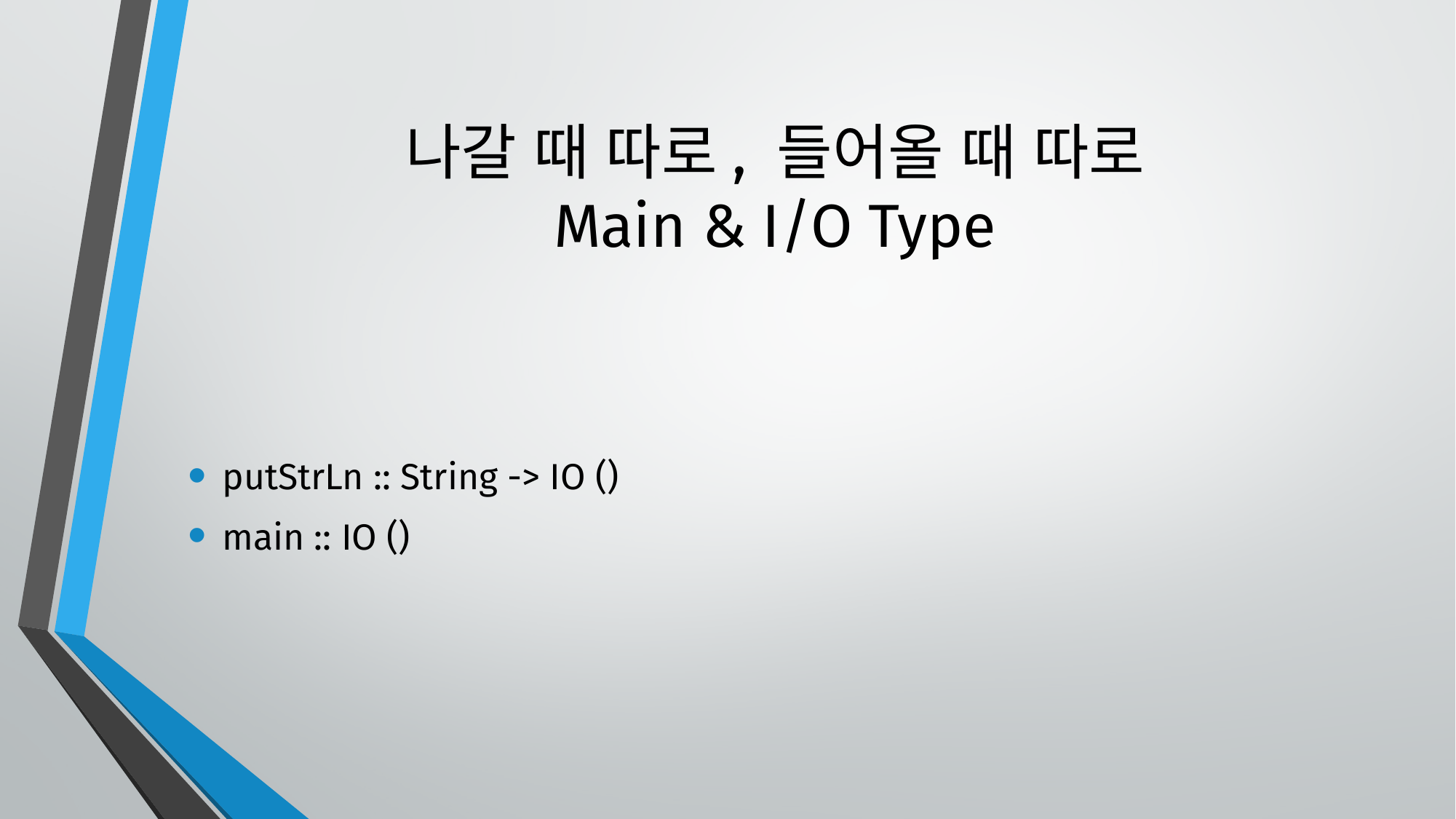

# 나갈 때 따로, 들어올 때 따로 Main & I/O Type
putStrLn :: String -> IO ()
main :: IO ()